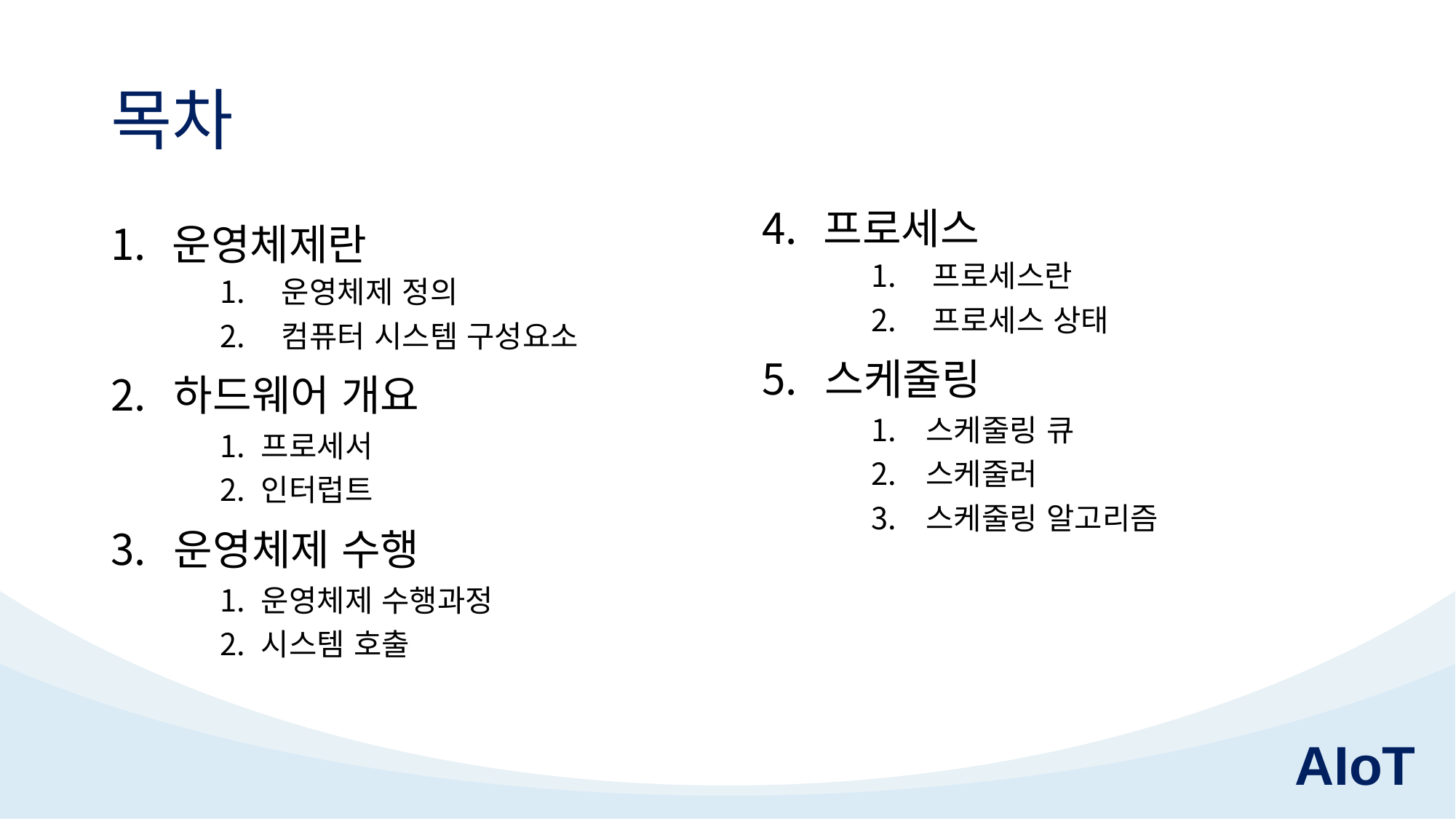

# 목차
프로세스
프로세스란
프로세스 상태
 스케줄링
스케줄링 큐
스케줄러
스케줄링 알고리즘
운영체제란
운영체제 정의
컴퓨터 시스템 구성요소
 하드웨어 개요
프로세서
인터럽트
 운영체제 수행
운영체제 수행과정
시스템 호출